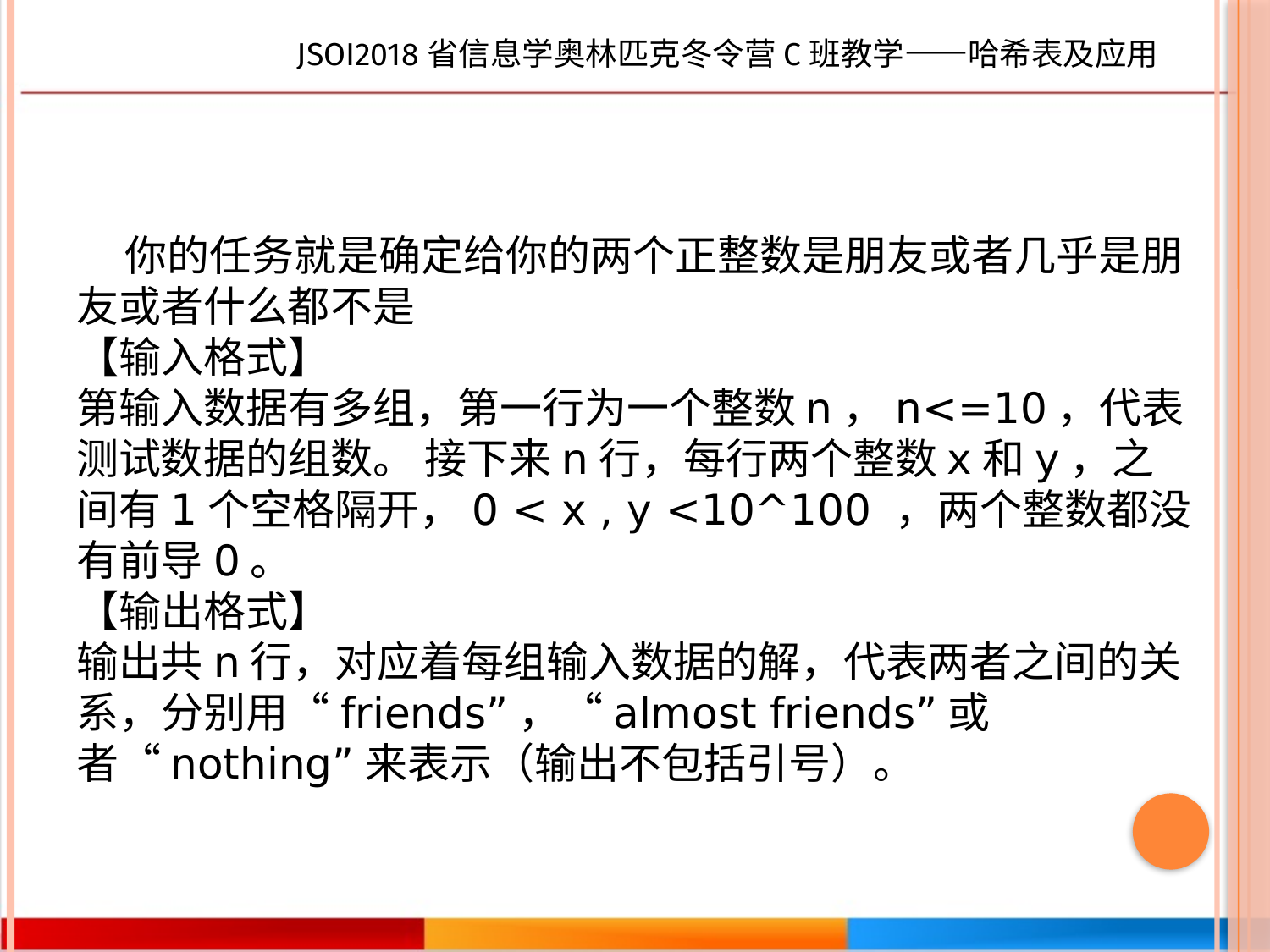

JSOI2018省信息学奥林匹克冬令营C班教学——哈希表及应用
    你的任务就是确定给你的两个正整数是朋友或者几乎是朋友或者什么都不是
【输入格式】
第输入数据有多组，第一行为一个整数n，n<=10，代表测试数据的组数。 接下来n行，每行两个整数x和y，之间有1个空格隔开，0 < x , y <10^100 ，两个整数都没有前导0。
【输出格式】
输出共n行，对应着每组输入数据的解，代表两者之间的关系，分别用“friends”，“almost friends”或者“nothing”来表示（输出不包括引号）。